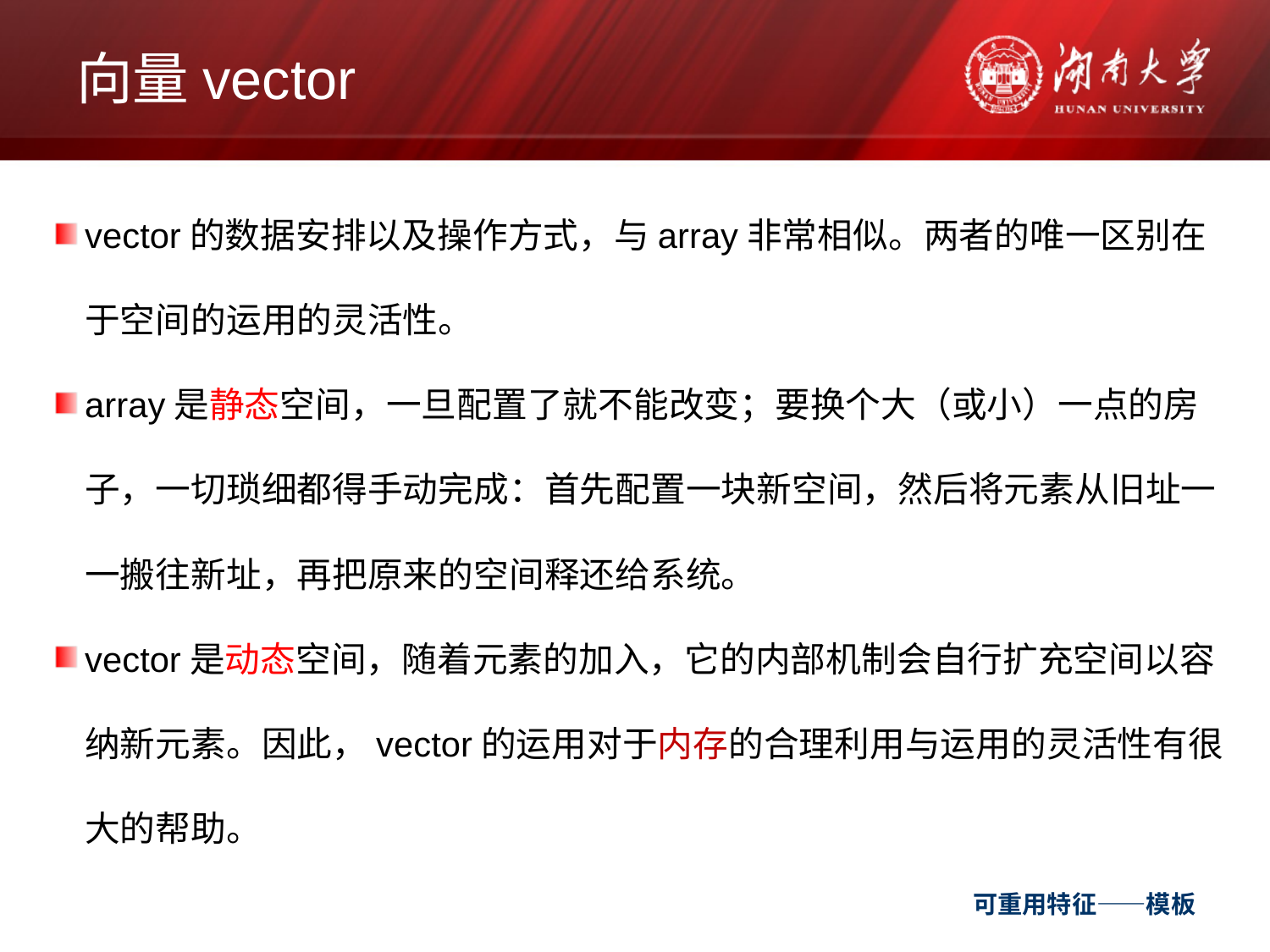

# 向量vector
vector的数据安排以及操作方式，与array非常相似。两者的唯一区别在于空间的运用的灵活性。
array是静态空间，一旦配置了就不能改变；要换个大（或小）一点的房子，一切琐细都得手动完成：首先配置一块新空间，然后将元素从旧址一一搬往新址，再把原来的空间释还给系统。
vector是动态空间，随着元素的加入，它的内部机制会自行扩充空间以容纳新元素。因此，vector的运用对于内存的合理利用与运用的灵活性有很大的帮助。